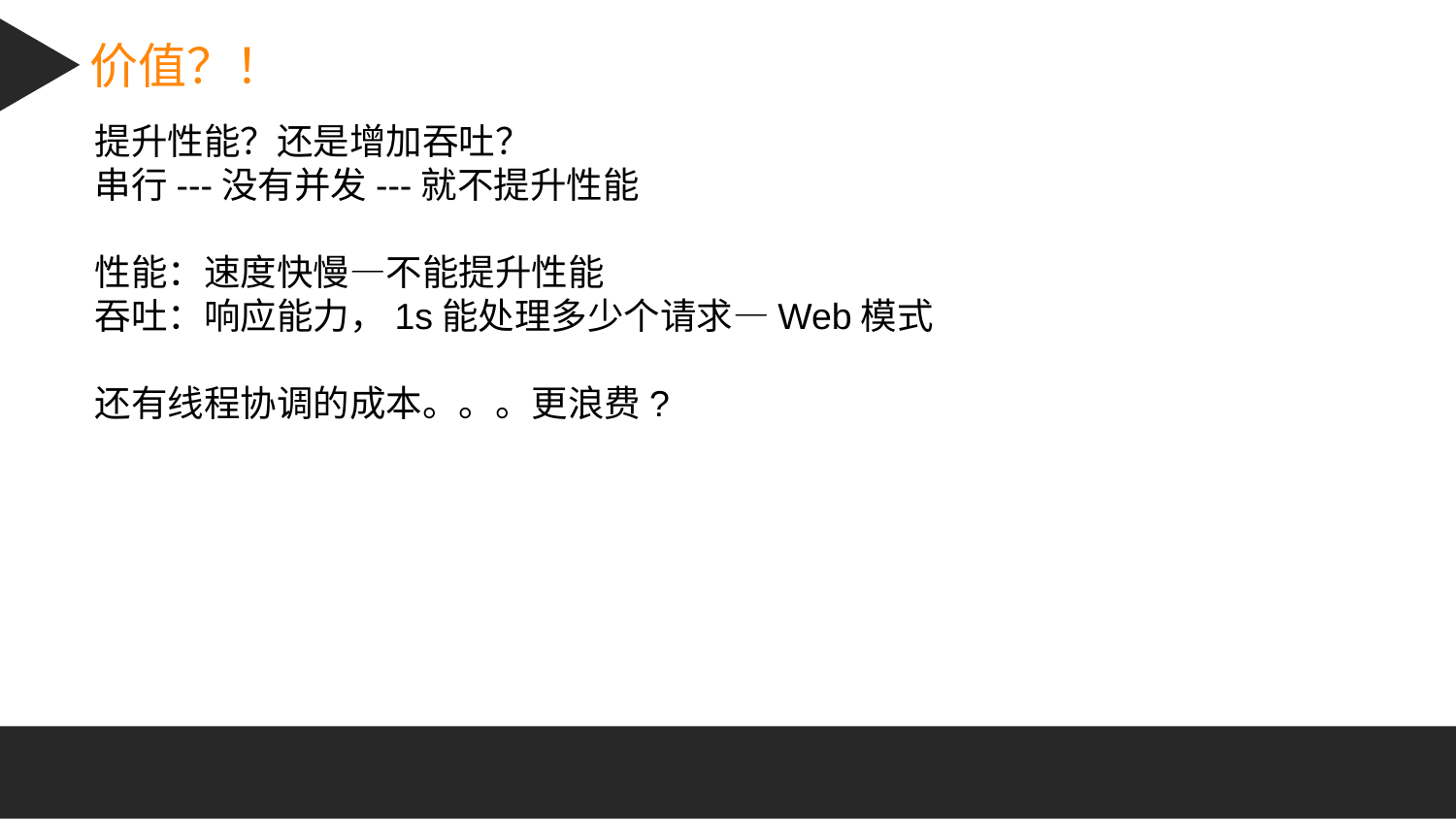

价值？！
提升性能？还是增加吞吐？
串行---没有并发---就不提升性能

性能：速度快慢—不能提升性能
吞吐：响应能力，1s能处理多少个请求—Web模式

还有线程协调的成本。。。更浪费?